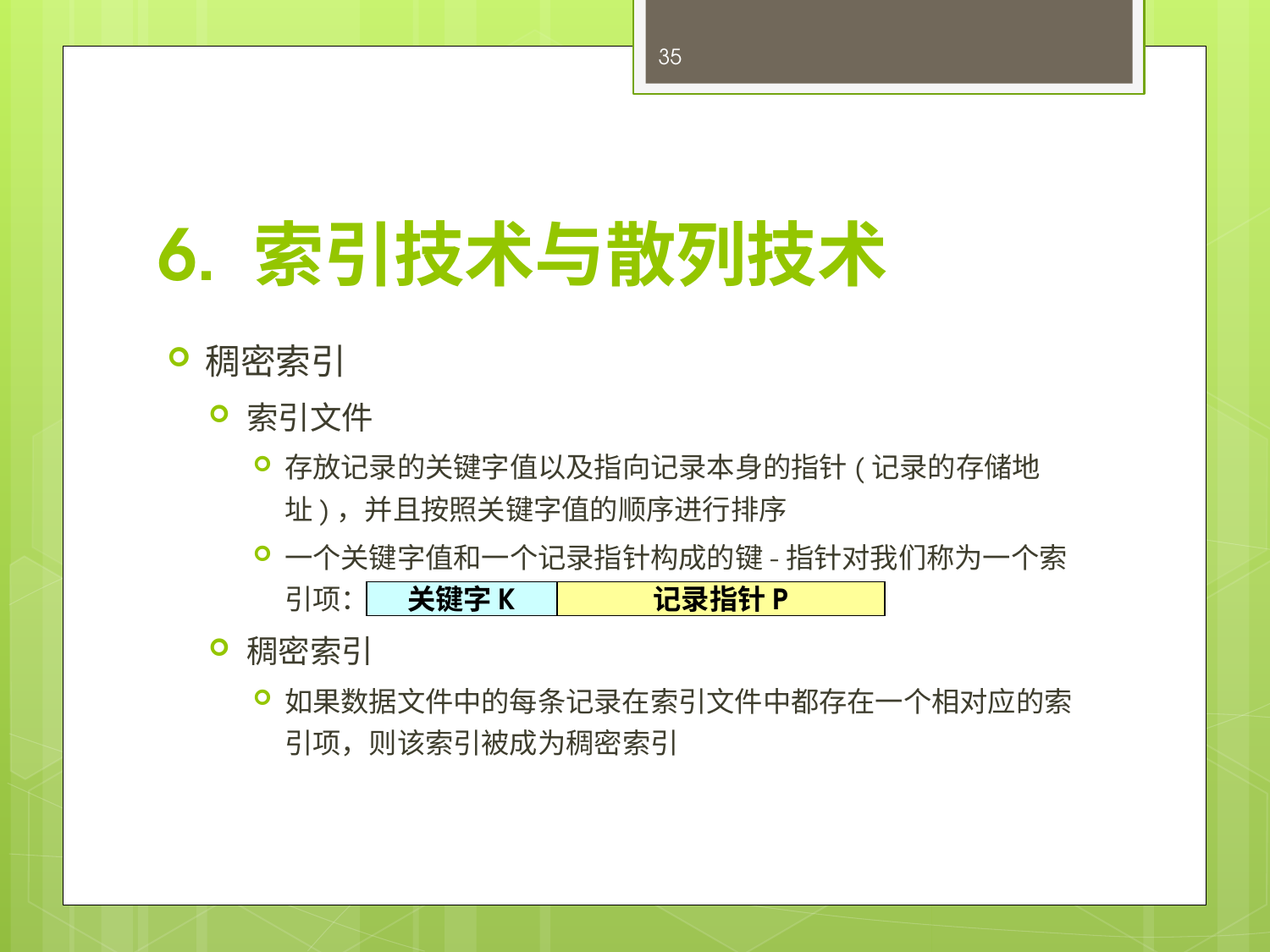

35
# 6. 索引技术与散列技术
稠密索引
索引文件
存放记录的关键字值以及指向记录本身的指针(记录的存储地址)，并且按照关键字值的顺序进行排序
一个关键字值和一个记录指针构成的键-指针对我们称为一个索引项：
稠密索引
如果数据文件中的每条记录在索引文件中都存在一个相对应的索引项，则该索引被成为稠密索引
关键字K
记录指针P